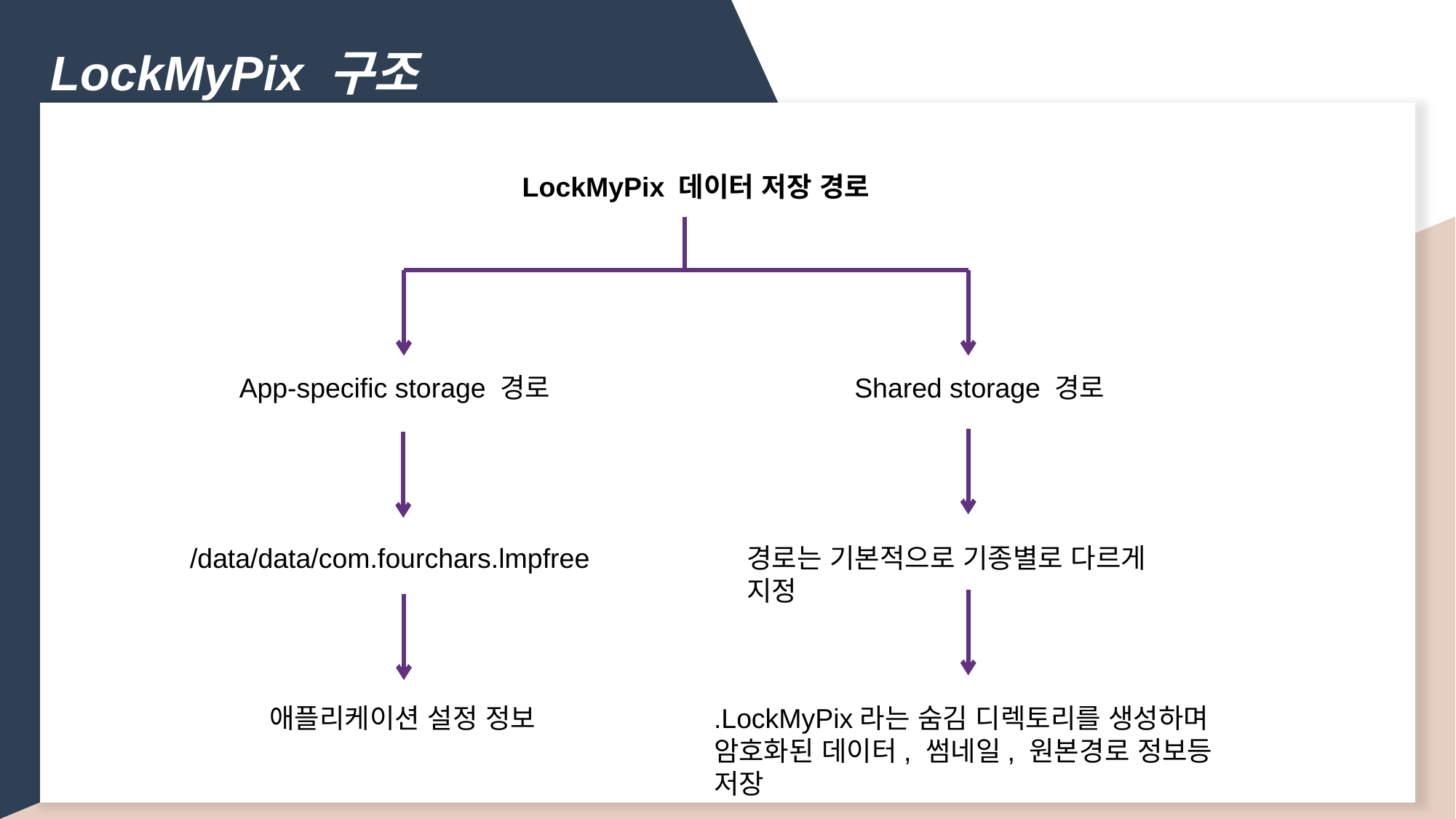

LockMyPix 구조
LockMyPix 데이터 저장 경로
App-specific storage 경로
Shared storage 경로
/data/data/com.fourchars.lmpfree
경로는 기본적으로 기종별로 다르게 지정
.LockMyPix라는 숨김 디렉토리를 생성하며 암호화된 데이터, 썸네일, 원본경로 정보등 저장
애플리케이션 설정 정보